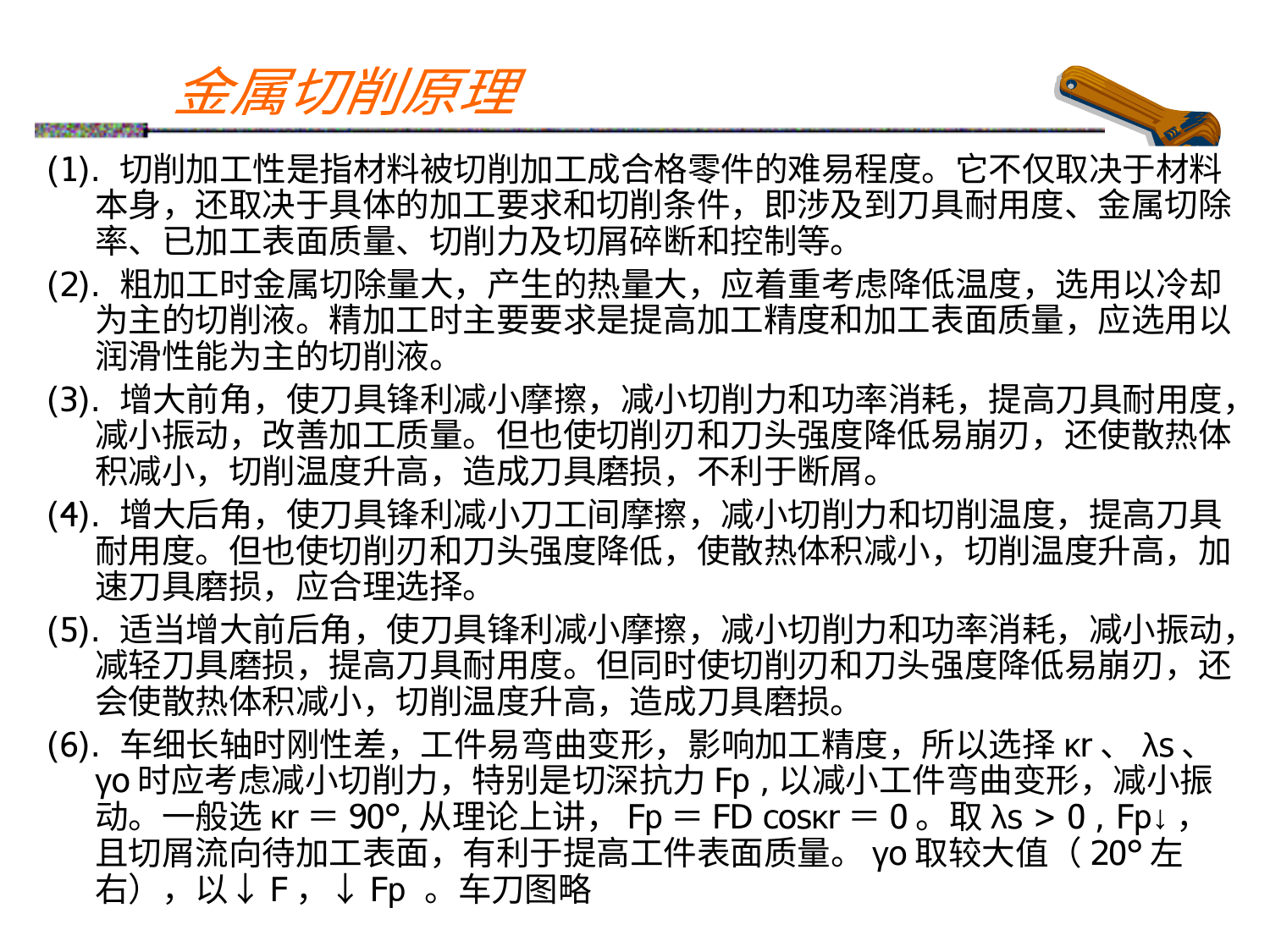

(1). 切削加工性是指材料被切削加工成合格零件的难易程度。它不仅取决于材料本身，还取决于具体的加工要求和切削条件，即涉及到刀具耐用度、金属切除率、已加工表面质量、切削力及切屑碎断和控制等。
(2). 粗加工时金属切除量大，产生的热量大，应着重考虑降低温度，选用以冷却为主的切削液。精加工时主要要求是提高加工精度和加工表面质量，应选用以润滑性能为主的切削液。
(3). 增大前角，使刀具锋利减小摩擦，减小切削力和功率消耗，提高刀具耐用度，减小振动，改善加工质量。但也使切削刃和刀头强度降低易崩刃，还使散热体积减小，切削温度升高，造成刀具磨损，不利于断屑。
(4). 增大后角，使刀具锋利减小刀工间摩擦，减小切削力和切削温度，提高刀具耐用度。但也使切削刃和刀头强度降低，使散热体积减小，切削温度升高，加速刀具磨损，应合理选择。
(5). 适当增大前后角，使刀具锋利减小摩擦，减小切削力和功率消耗，减小振动，减轻刀具磨损，提高刀具耐用度。但同时使切削刃和刀头强度降低易崩刃，还会使散热体积减小，切削温度升高，造成刀具磨损。
(6). 车细长轴时刚性差，工件易弯曲变形，影响加工精度，所以选择κr、λs、γo时应考虑减小切削力，特别是切深抗力Fp ,以减小工件弯曲变形，减小振动。一般选κr＝90°,从理论上讲，Fp＝FD cosκr＝0。取λs > 0 , Fp↓，且切屑流向待加工表面，有利于提高工件表面质量。γo取较大值（20°左右），以↓F，↓Fp 。车刀图略